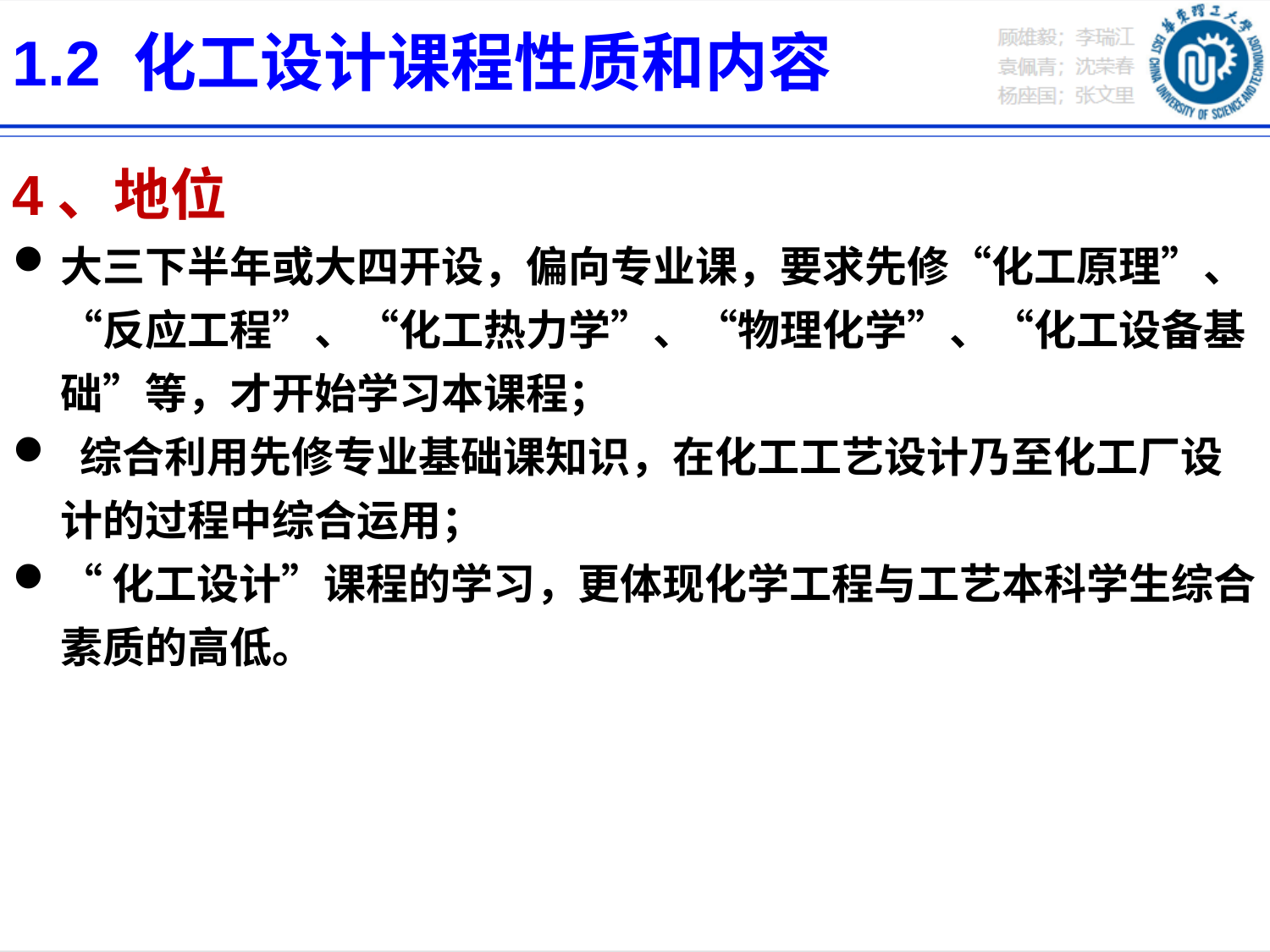

1.2 化工设计课程性质和内容
4、地位
大三下半年或大四开设，偏向专业课，要求先修“化工原理”、“反应工程”、“化工热力学”、“物理化学”、“化工设备基础”等，才开始学习本课程；
 综合利用先修专业基础课知识，在化工工艺设计乃至化工厂设计的过程中综合运用；
“化工设计”课程的学习，更体现化学工程与工艺本科学生综合素质的高低。